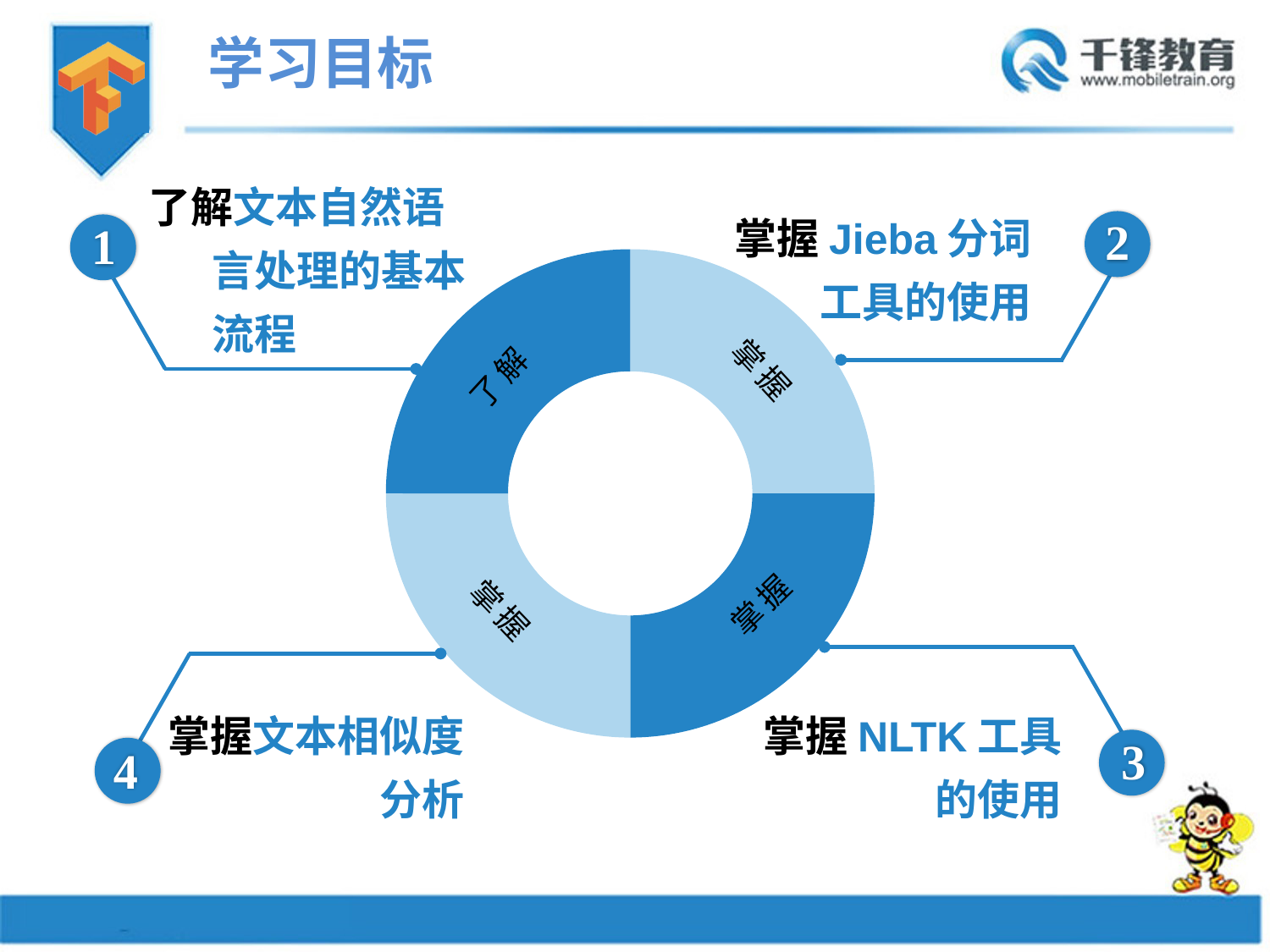

学习目标
了解文本自然语言处理的基本流程
1

掌握Jieba分词工具的使用
2

### Chart

| Category | 销售额 |
|---|---|
| 掌握知识 | 2.5 |
| 理解知识 | 2.5 |
| 熟悉知识 | 2.5 |
| 了解知识 | 2.5 |
了解
掌握
掌握
掌握
掌握NLTK工具的使用
3

掌握文本相似度分析
4